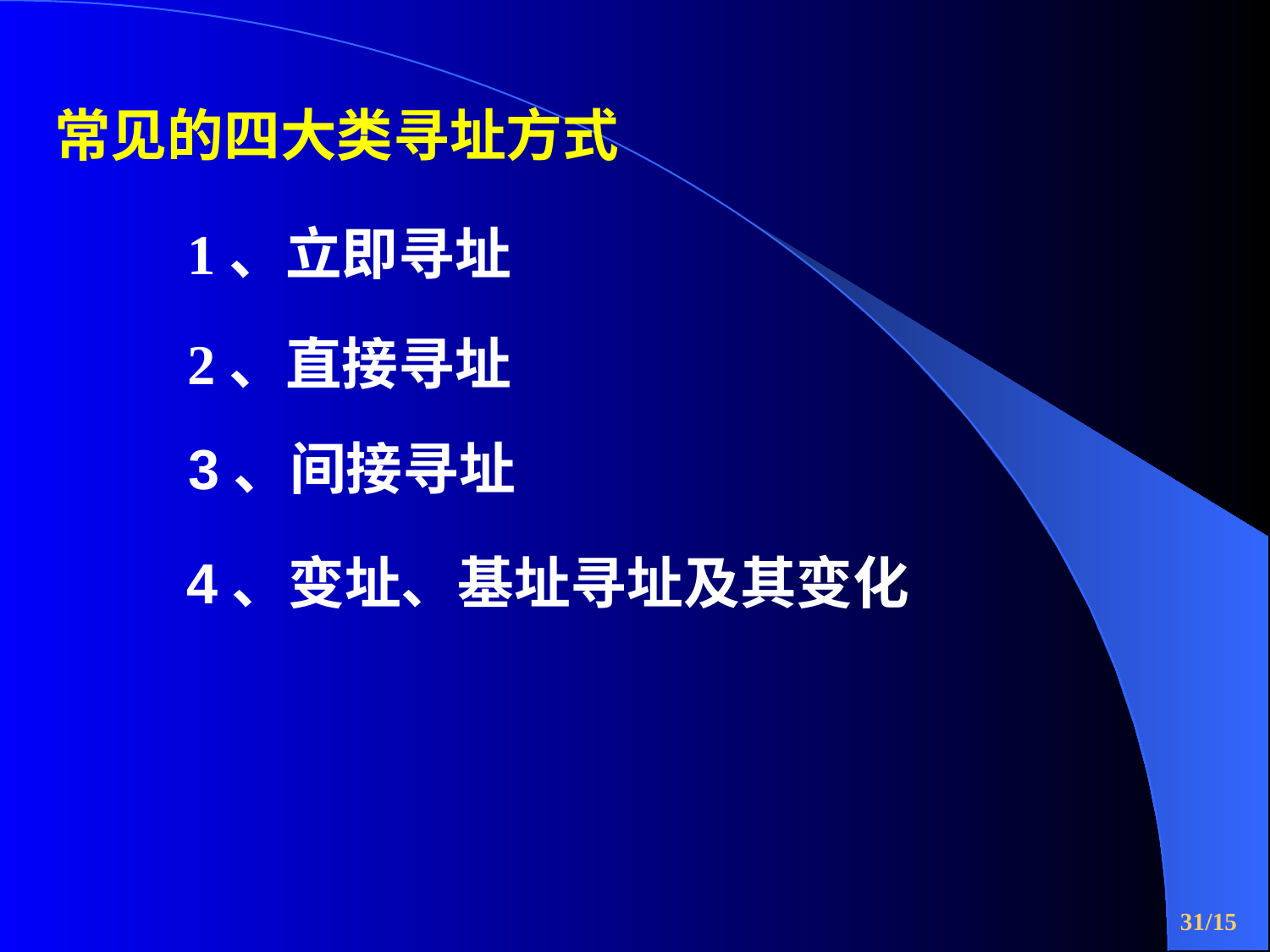

常见的四大类寻址方式
1、立即寻址
2、直接寻址
3、间接寻址
4、变址、基址寻址及其变化
31/15